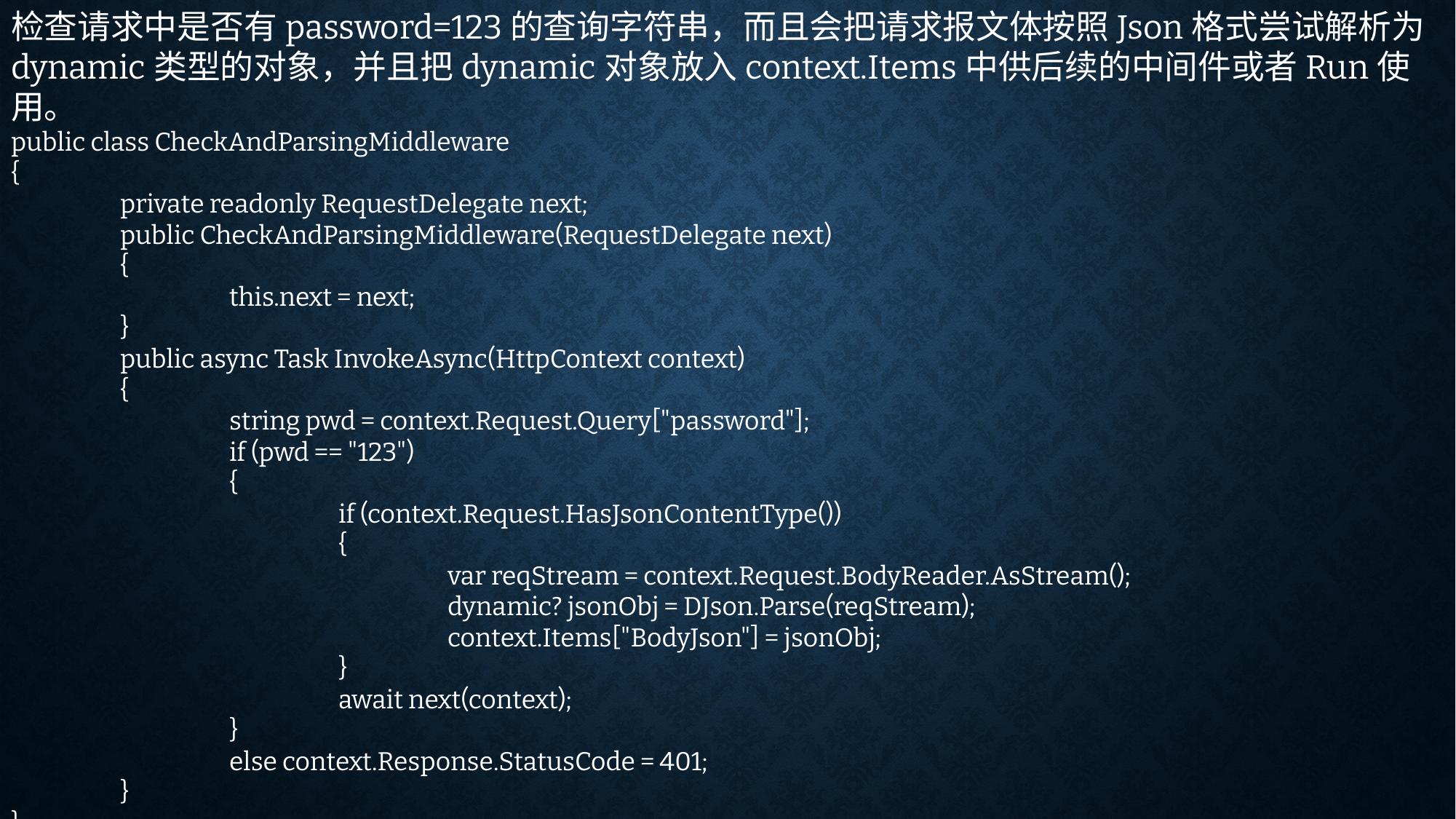

检查请求中是否有password=123的查询字符串，而且会把请求报文体按照Json格式尝试解析为dynamic类型的对象，并且把dynamic对象放入context.Items中供后续的中间件或者Run使用。
public class CheckAndParsingMiddleware
{
	private readonly RequestDelegate next;
	public CheckAndParsingMiddleware(RequestDelegate next)
	{
		this.next = next;
	}
	public async Task InvokeAsync(HttpContext context)
	{
		string pwd = context.Request.Query["password"];
		if (pwd == "123")
		{
			if (context.Request.HasJsonContentType())
			{
				var reqStream = context.Request.BodyReader.AsStream();
				dynamic? jsonObj = DJson.Parse(reqStream);
				context.Items["BodyJson"] = jsonObj;
			}
			await next(context);
		}
		else context.Response.StatusCode = 401;
	}
}